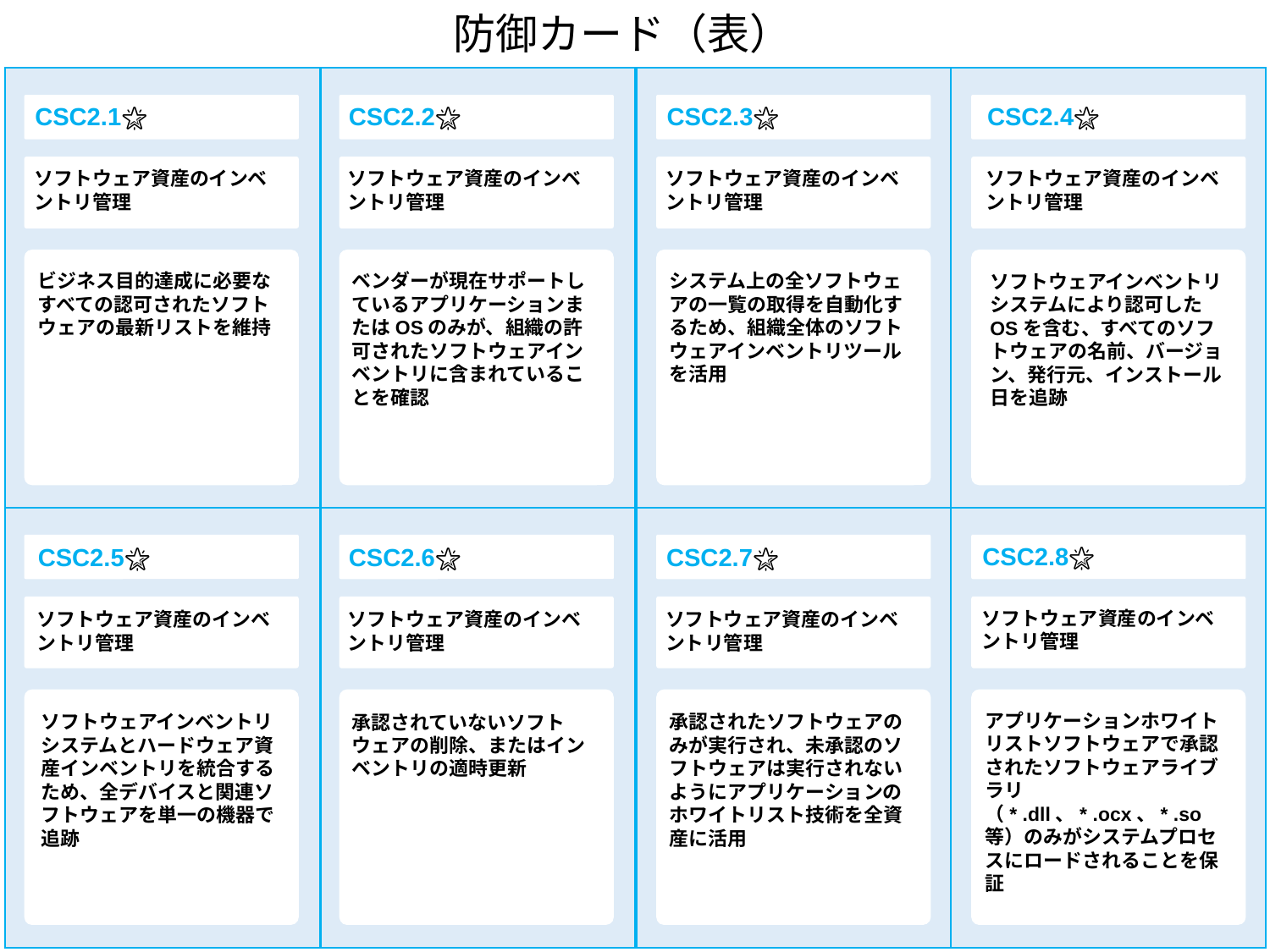

防御カード（表）

CSC2.1🌟

CSC2.2🌟

CSC2.3🌟

CSC2.4🌟

ソフトウェア資産のインベントリ管理
ソフトウェア資産のインベントリ管理
ソフトウェア資産のインベントリ管理
ソフトウェア資産のインベントリ管理

ビジネス目的達成に必要なすべての認可されたソフトウェアの最新リストを維持
ベンダーが現在サポートしているアプリケーションまたはOSのみが、組織の許可されたソフトウェアインベントリに含まれていることを確認
システム上の全ソフトウェアの一覧の取得を自動化するため、組織全体のソフトウェアインベントリツールを活用
ソフトウェアインベントリシステムにより認可したOSを含む、すべてのソフトウェアの名前、バージョン、発行元、インストール日を追跡

CSC2.8🌟

CSC2.5🌟
CSC2.7🌟
CSC2.6🌟

ソフトウェア資産のインベントリ管理
ソフトウェア資産のインベントリ管理
ソフトウェア資産のインベントリ管理
ソフトウェア資産のインベントリ管理

アプリケーションホワイトリストソフトウェアで承認されたソフトウェアライブラリ（* .dll、* .ocx、* .so等）のみがシステムプロセスにロードされることを保証
ソフトウェアインベントリシステムとハードウェア資産インベントリを統合するため、全デバイスと関連ソフトウェアを単一の機器で追跡
承認されたソフトウェアのみが実行され、未承認のソフトウェアは実行されないようにアプリケーションのホワイトリスト技術を全資産に活用
承認されていないソフトウェアの削除、またはインベントリの適時更新